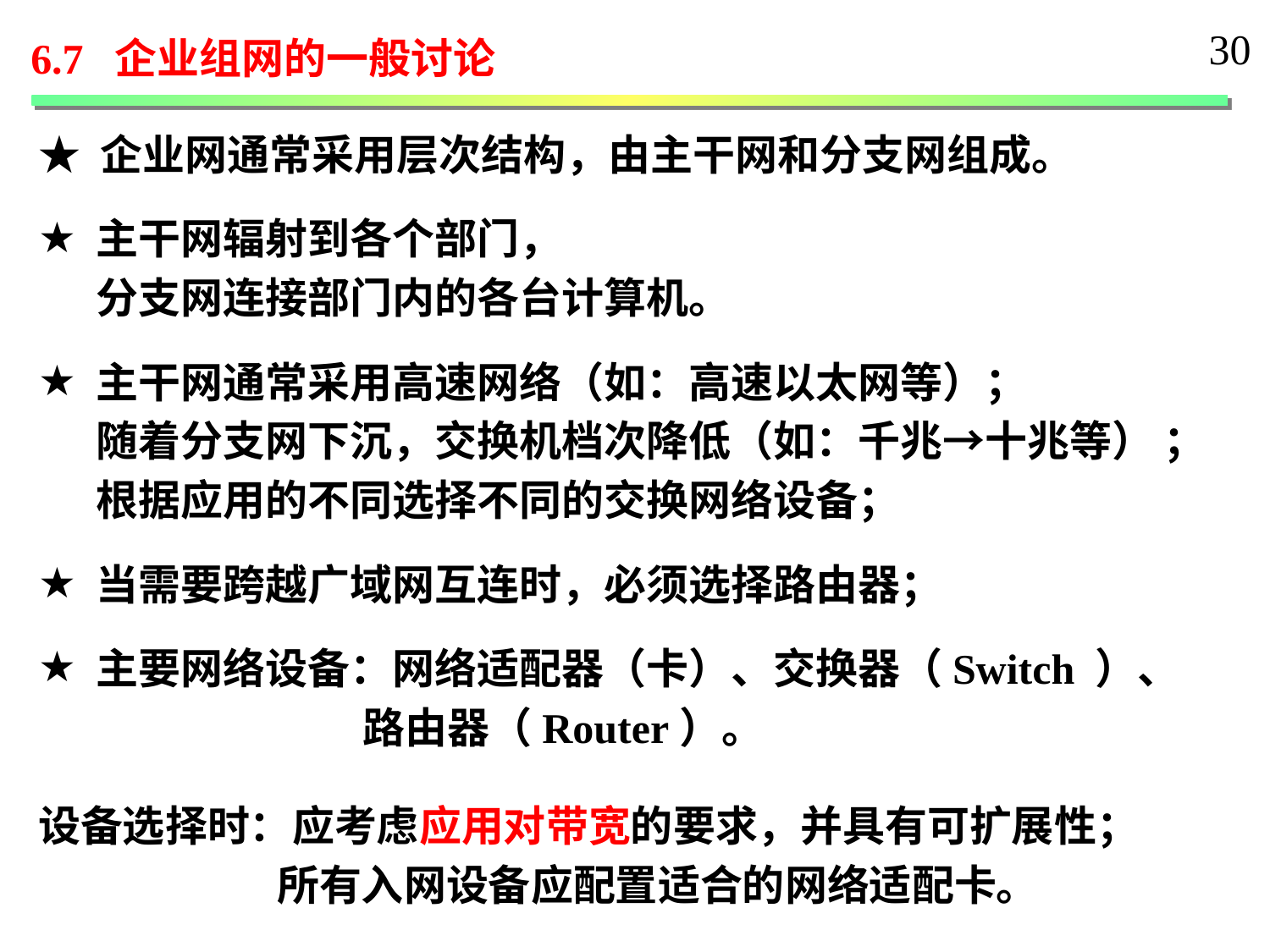

30
6.7  企业组网的一般讨论

★ 企业网通常采用层次结构，由主干网和分支网组成。

 主干网辐射到各个部门，
     分支网连接部门内的各台计算机。

 主干网通常采用高速网络（如：高速以太网等）；
     随着分支网下沉，交换机档次降低（如：千兆→十兆等） ；
     根据应用的不同选择不同的交换网络设备；

 当需要跨越广域网互连时，必须选择路由器；

 主要网络设备：网络适配器（卡）、交换器（Switch ）、
                                 路由器（Router）。

设备选择时：应考虑应用对带宽的要求，并具有可扩展性；
                        所有入网设备应配置适合的网络适配卡。